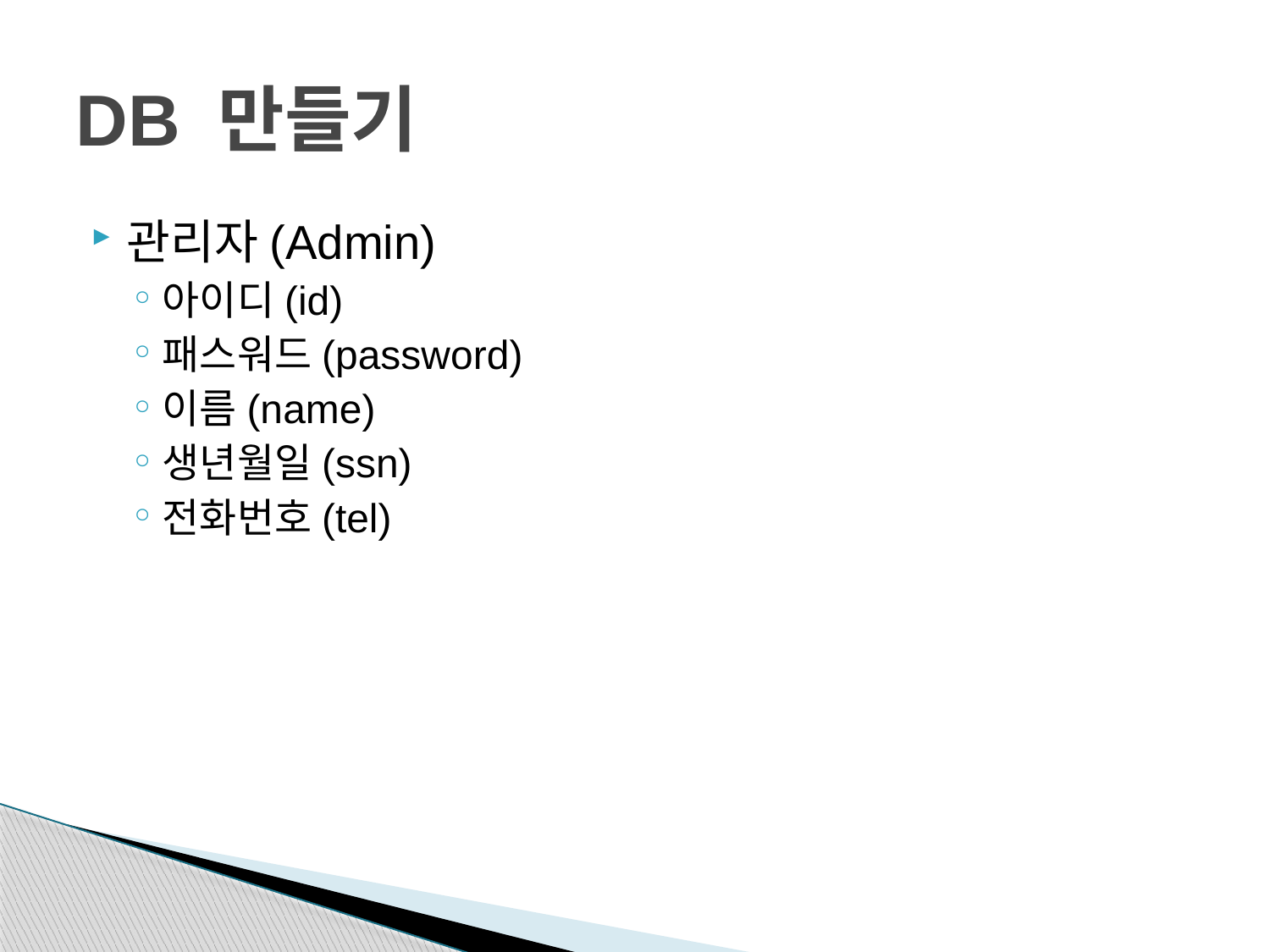

# DB 만들기
관리자(Admin)
아이디(id)
패스워드(password)
이름(name)
생년월일(ssn)
전화번호(tel)